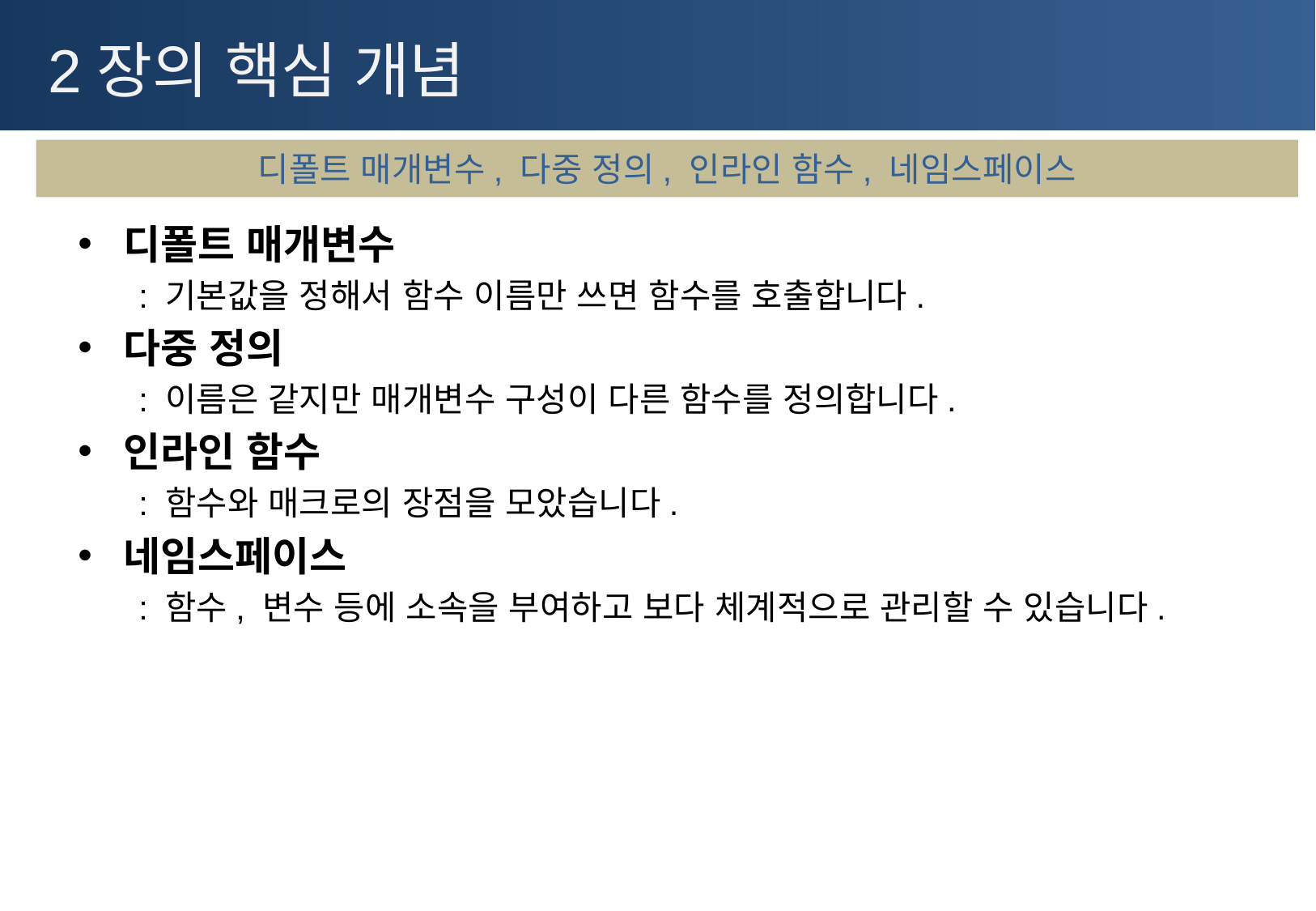

# 2장의 핵심 개념
디폴트 매개변수, 다중 정의, 인라인 함수, 네임스페이스
디폴트 매개변수
: 기본값을 정해서 함수 이름만 쓰면 함수를 호출합니다.
다중 정의
: 이름은 같지만 매개변수 구성이 다른 함수를 정의합니다.
인라인 함수
: 함수와 매크로의 장점을 모았습니다.
네임스페이스
: 함수, 변수 등에 소속을 부여하고 보다 체계적으로 관리할 수 있습니다.